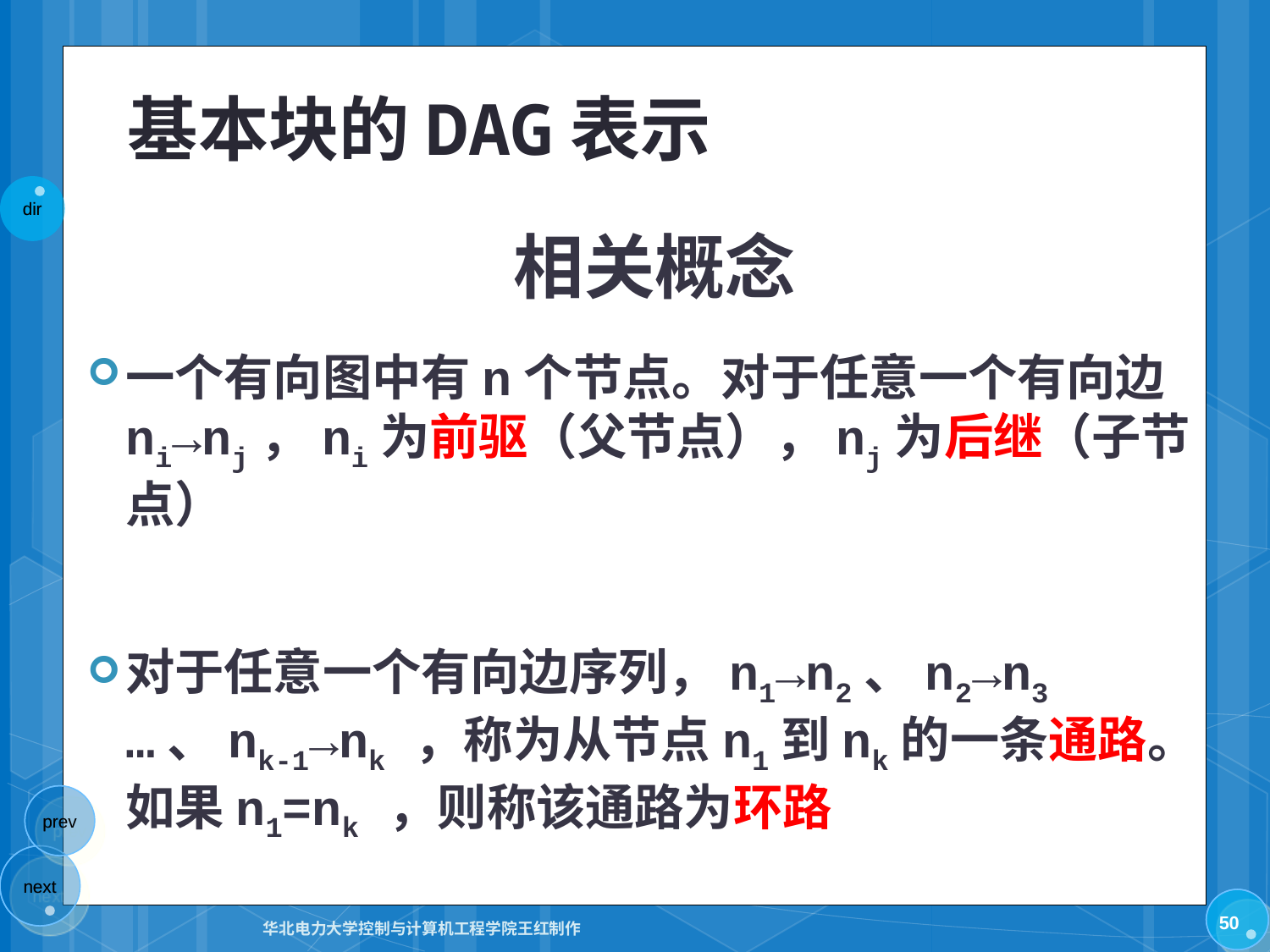

# 基本块的DAG表示
相关概念
一个有向图中有n个节点。对于任意一个有向边 ni→nj，ni为前驱（父节点），nj为后继（子节点）

对于任意一个有向边序列，n1→n2、n2→n3
…、nk-1→nk ，称为从节点n1到nk的一条通路。如果n1=nk ，则称该通路为环路
50
华北电力大学控制与计算机工程学院王红制作